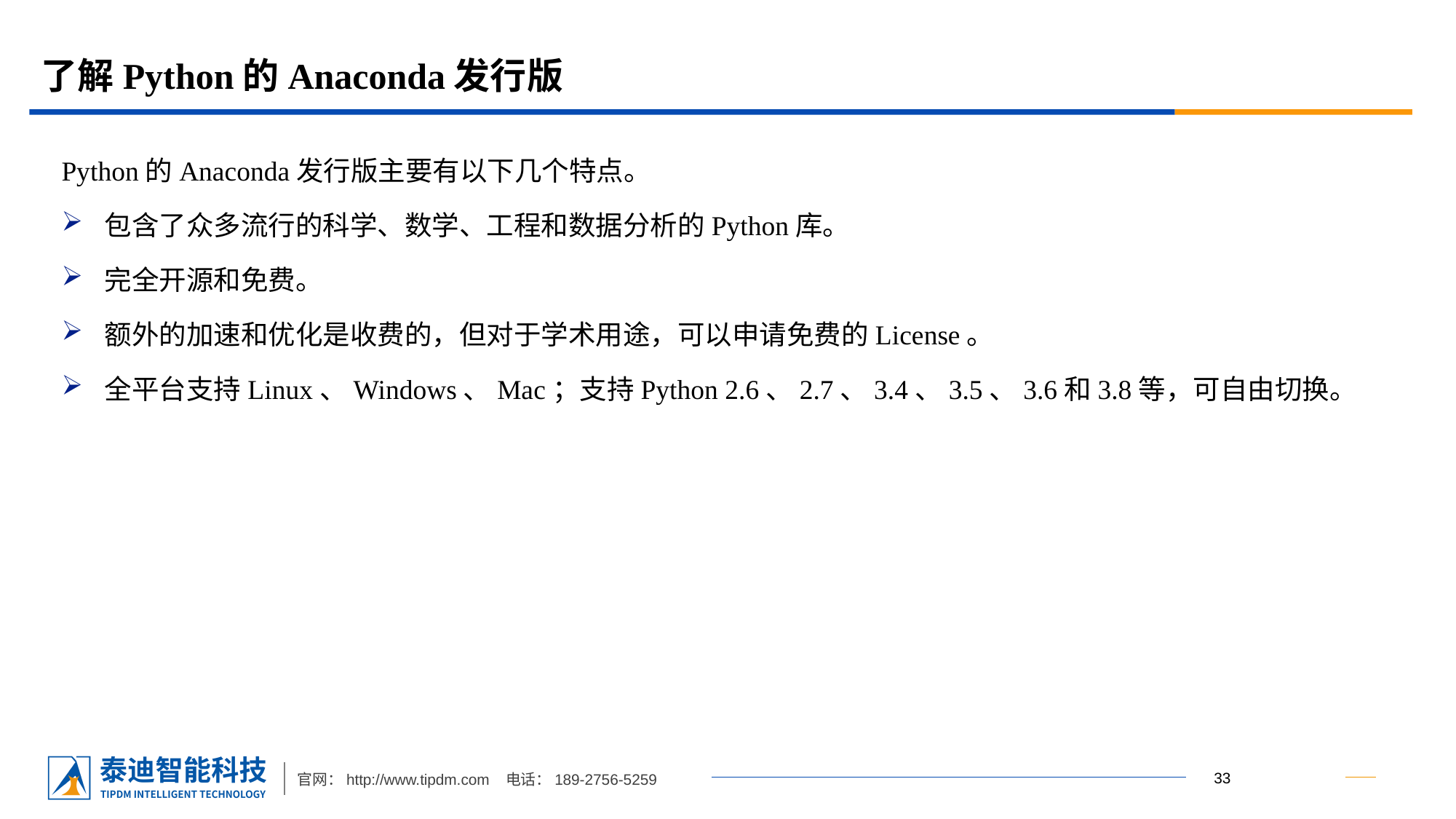

# 了解Python的Anaconda发行版
Python的Anaconda发行版主要有以下几个特点。
包含了众多流行的科学、数学、工程和数据分析的Python库。
完全开源和免费。
额外的加速和优化是收费的，但对于学术用途，可以申请免费的License。
全平台支持Linux、Windows、Mac；支持Python 2.6、2.7、3.4、3.5、3.6和3.8等，可自由切换。